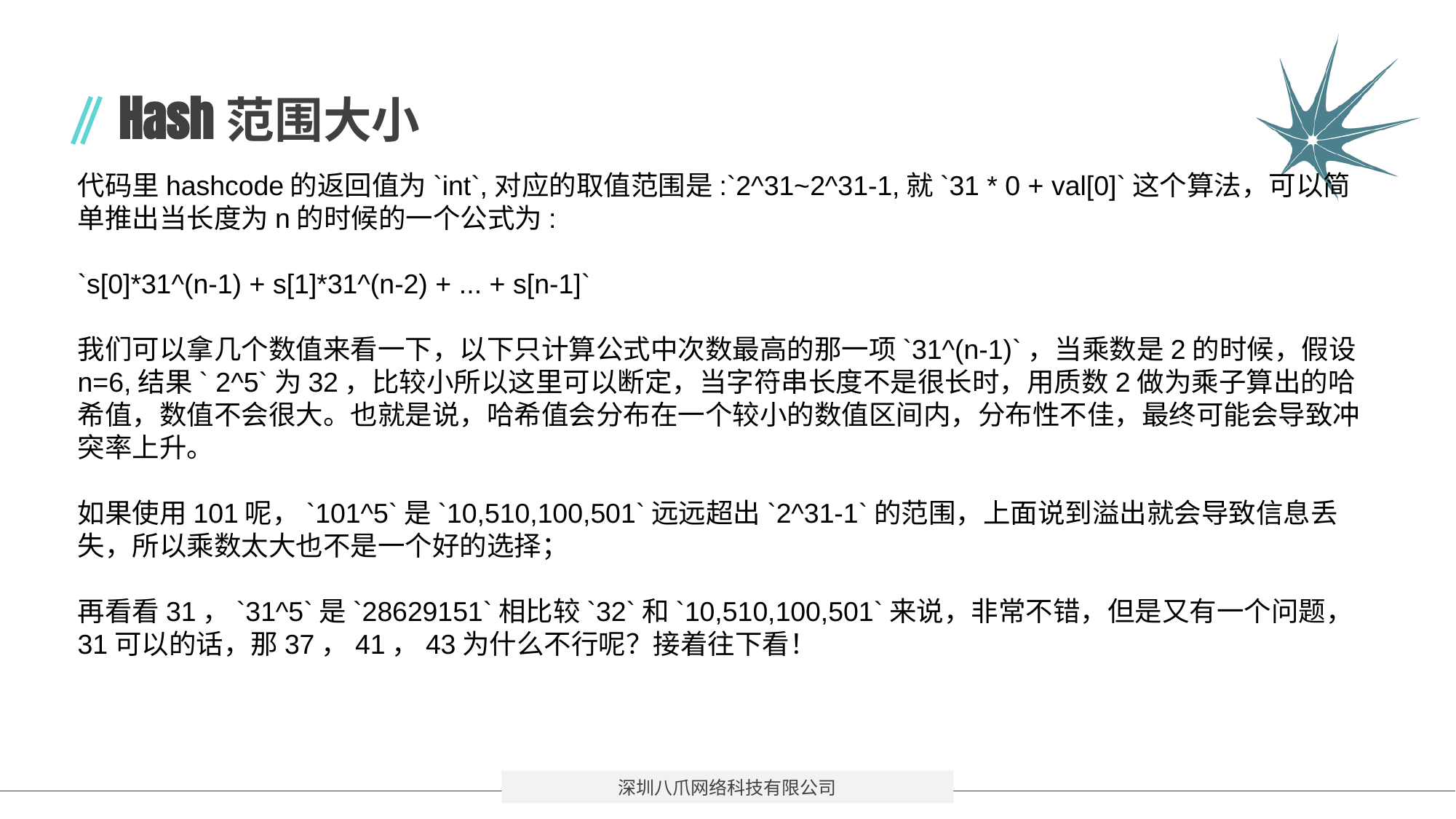

# Hash范围大小
代码里hashcode的返回值为`int`,对应的取值范围是:`2^31~2^31-1,就`31 * 0 + val[0]`这个算法，可以简单推出当长度为n的时候的一个公式为:

`s[0]*31^(n-1) + s[1]*31^(n-2) + ... + s[n-1]`

我们可以拿几个数值来看一下，以下只计算公式中次数最高的那一项`31^(n-1)`，当乘数是2的时候，假设n=6,结果` 2^5`为32，比较小所以这里可以断定，当字符串长度不是很长时，用质数2做为乘子算出的哈希值，数值不会很大。也就是说，哈希值会分布在一个较小的数值区间内，分布性不佳，最终可能会导致冲突率上升。

如果使用101呢，`101^5`是`10,510,100,501`远远超出`2^31-1`的范围，上面说到溢出就会导致信息丢失，所以乘数太大也不是一个好的选择；

再看看31，`31^5`是`28629151`相比较`32`和`10,510,100,501`来说，非常不错，但是又有一个问题，31可以的话，那37，41，43为什么不行呢？接着往下看！

8